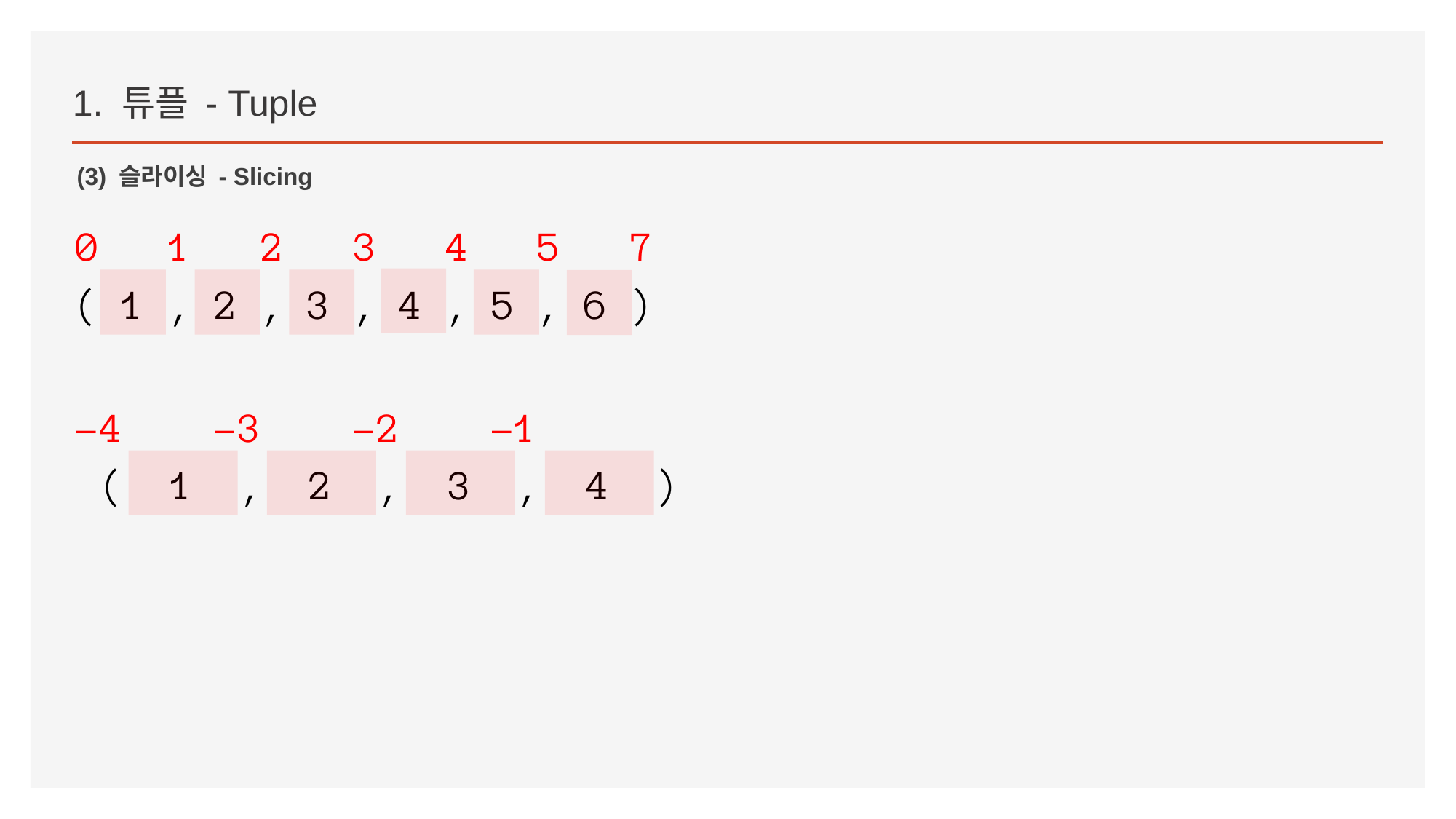

1. 튜플 - Tuple
(3) 슬라이싱 - Slicing
0   1   2   3   4   5   7

( 1 , 2 , 3 , 4 , 5 , 6 )
-4    -3    -2    -1

(  1  ,  2  ,  3  ,  4  )